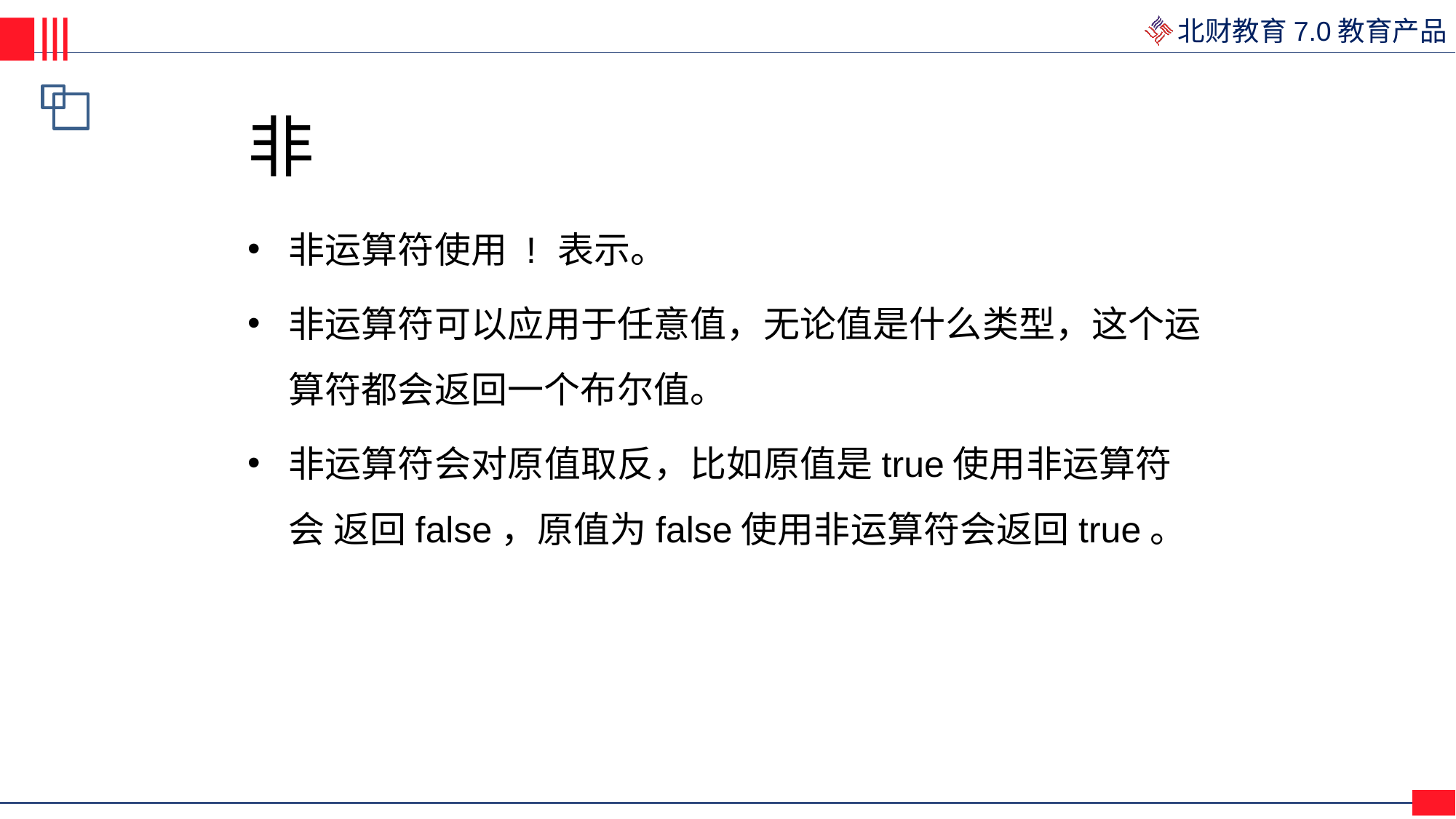

# 非
非运算符使用 ! 表示。
非运算符可以应用于任意值，无论值是什么类型，这个运 算符都会返回一个布尔值。
非运算符会对原值取反，比如原值是true使用非运算符会 返回false，原值为false使用非运算符会返回true。